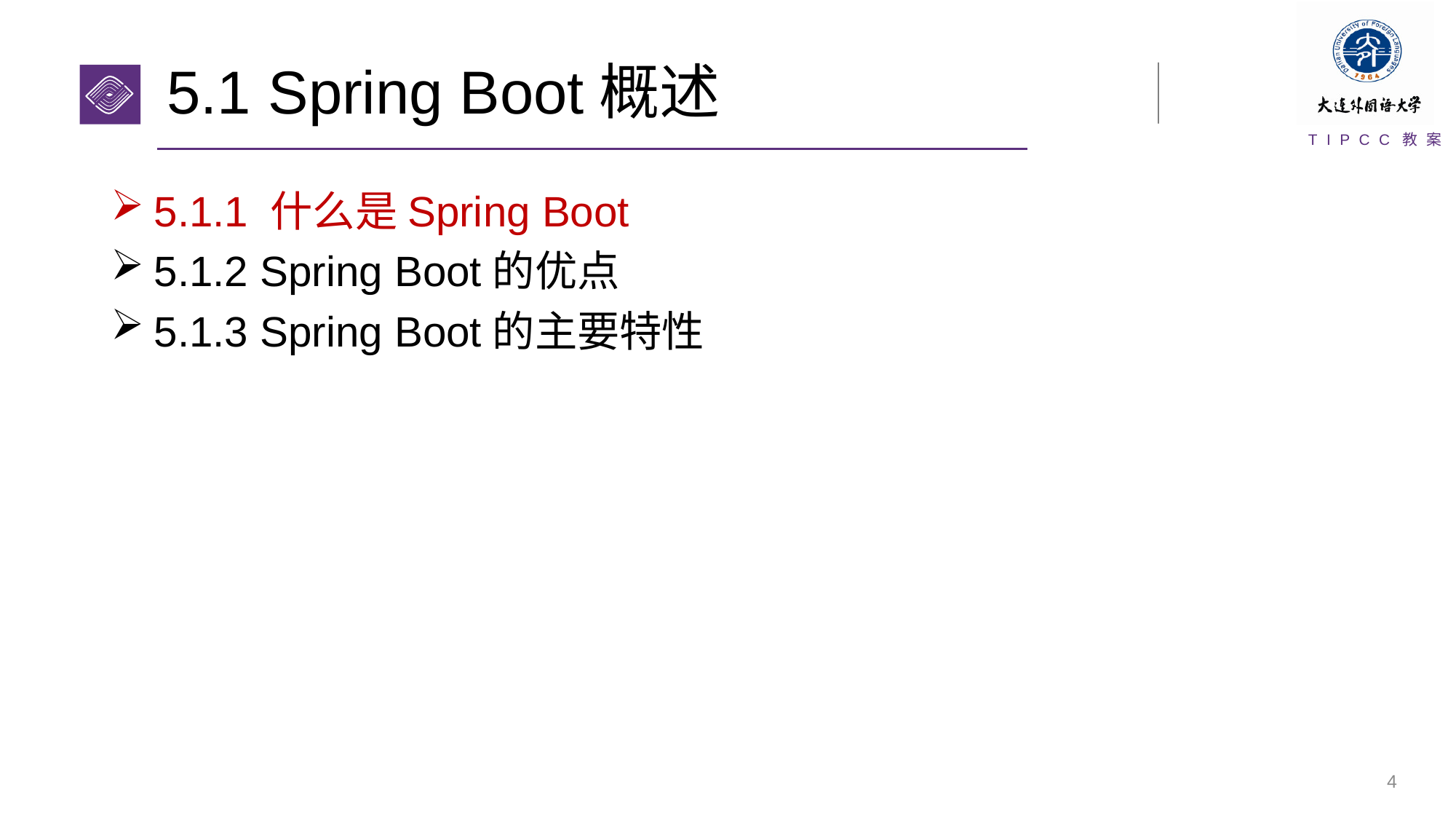

# 5.1 Spring Boot概述
5.1.1 什么是Spring Boot
5.1.2 Spring Boot的优点
5.1.3 Spring Boot的主要特性
4